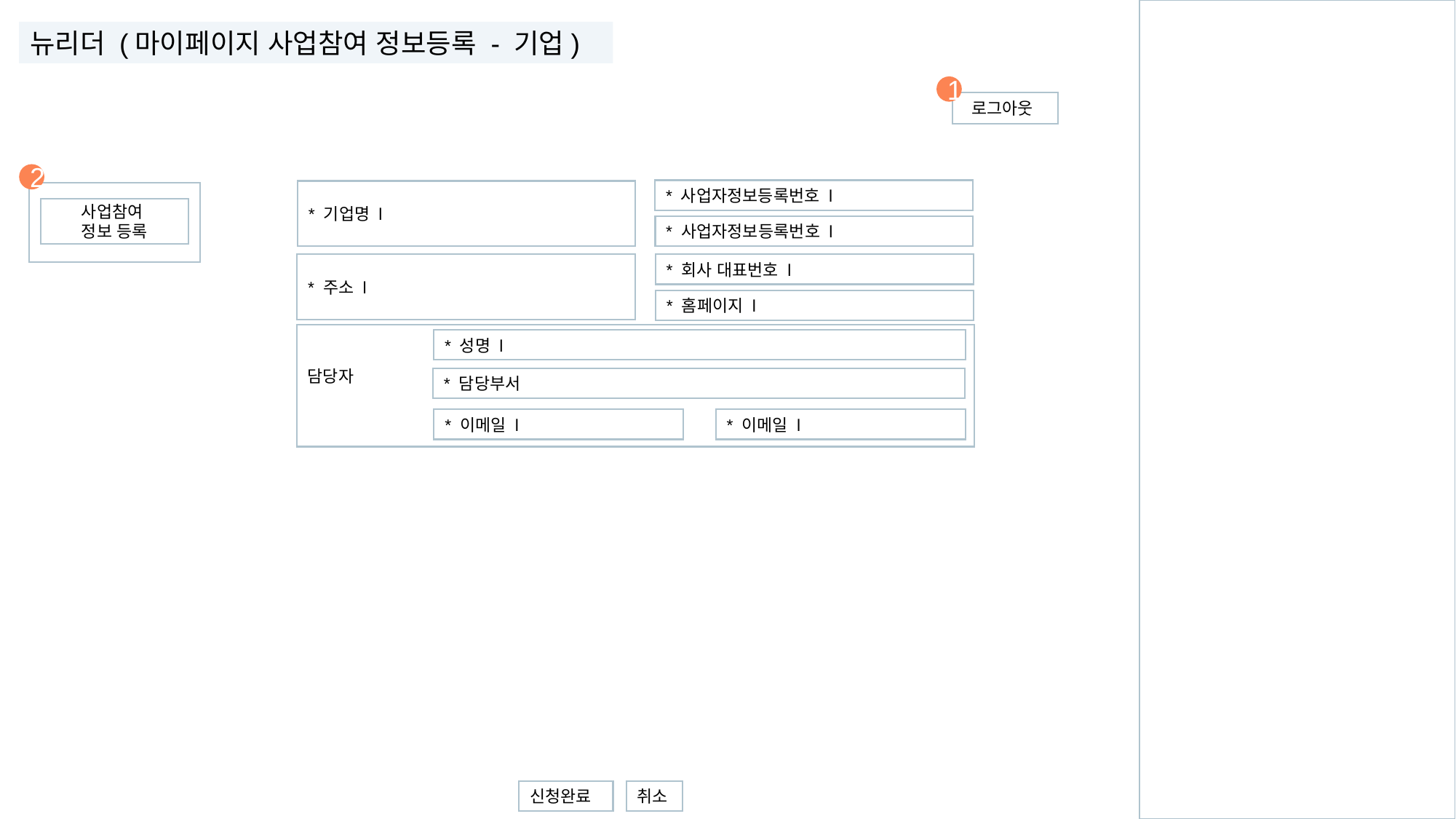

뉴리더 (마이페이지 사업참여 정보등록 - 기업)
1

 로그아웃

2
* 사업자정보등록번호 l
* 기업명 l

사업참여
정보 등록
* 사업자정보등록번호 l
* 주소 l
* 회사 대표번호 l
* 홈페이지 l
담당자

* 성명 l
* 담당부서
* 이메일 l
* 이메일 l
취소
신청완료